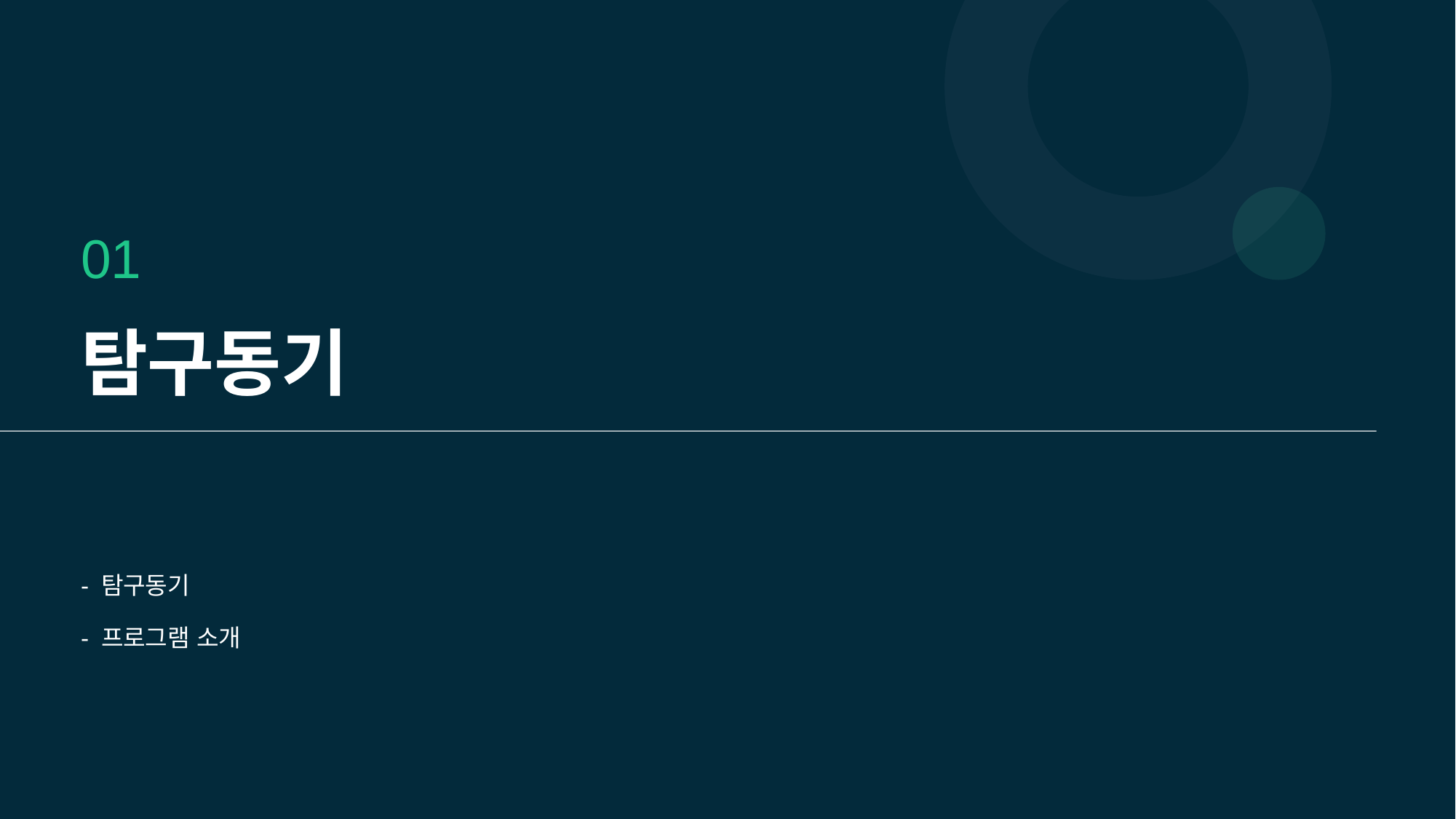

01
탐구동기
- 탐구동기
- 프로그램 소개